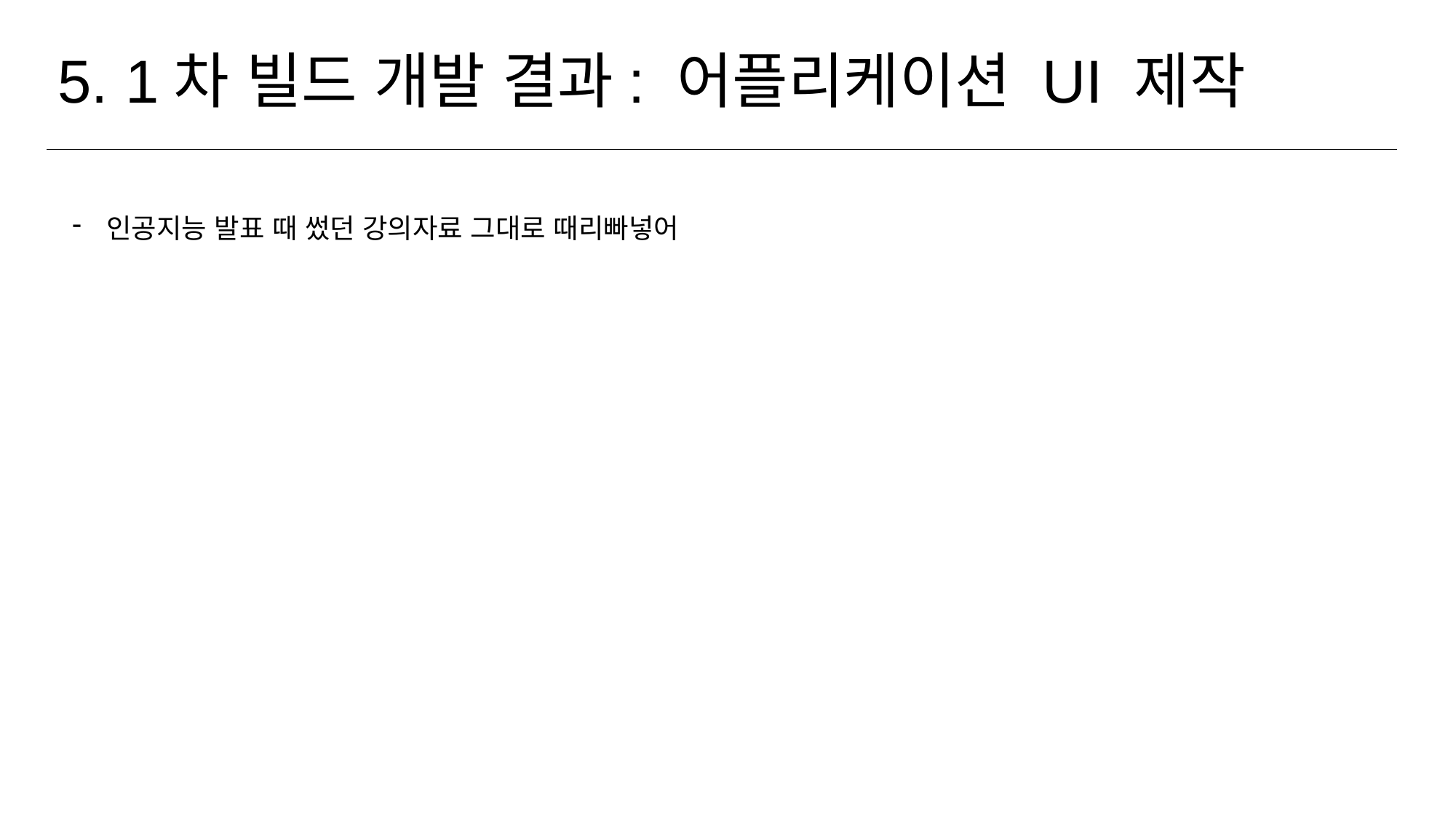

5. 1차 빌드 개발 결과: 어플리케이션 UI 제작
인공지능 발표 때 썼던 강의자료 그대로 때리빠넣어